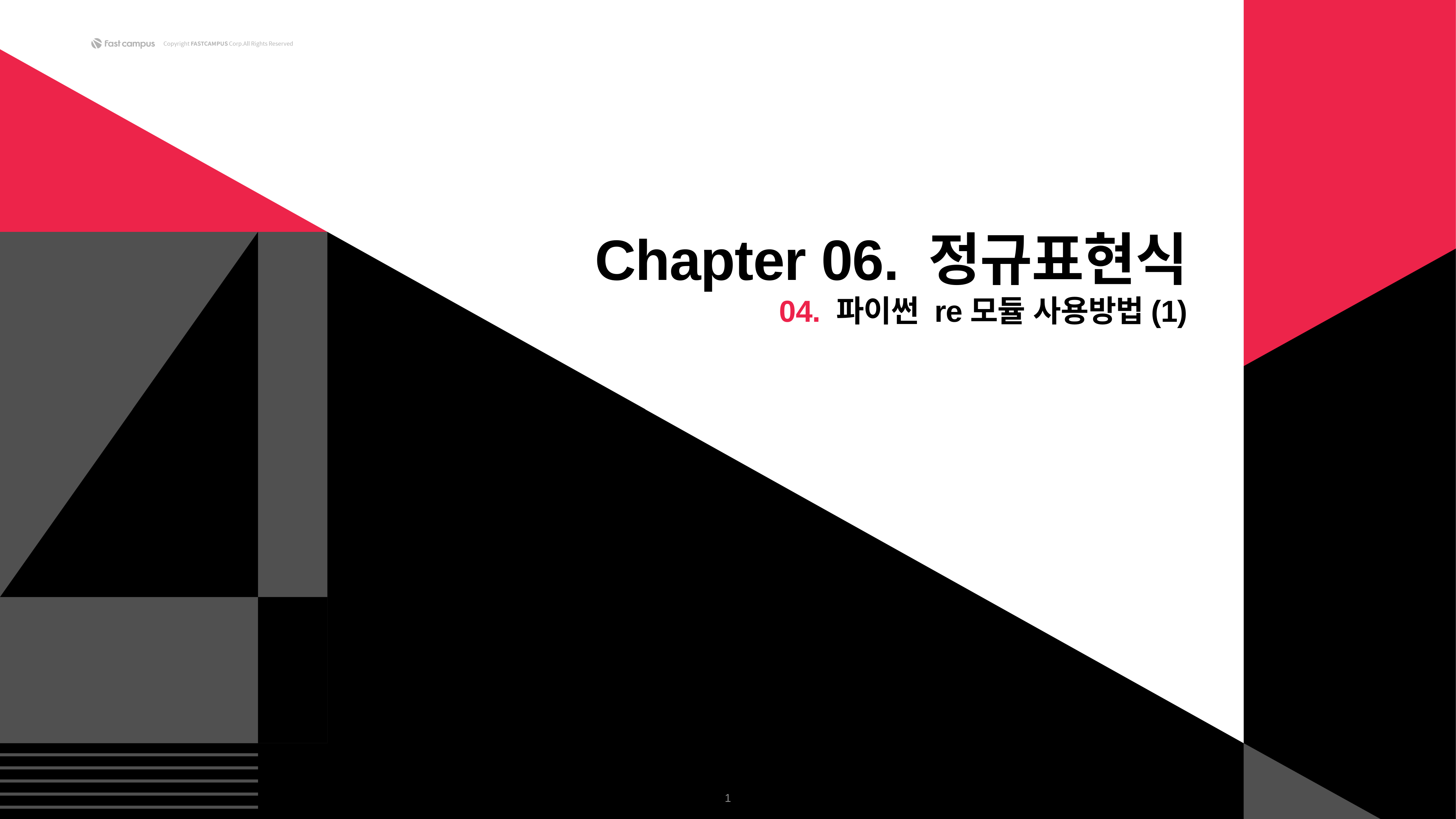

Chapter 06. 정규표현식
04. 파이썬 re모듈 사용방법(1)
1